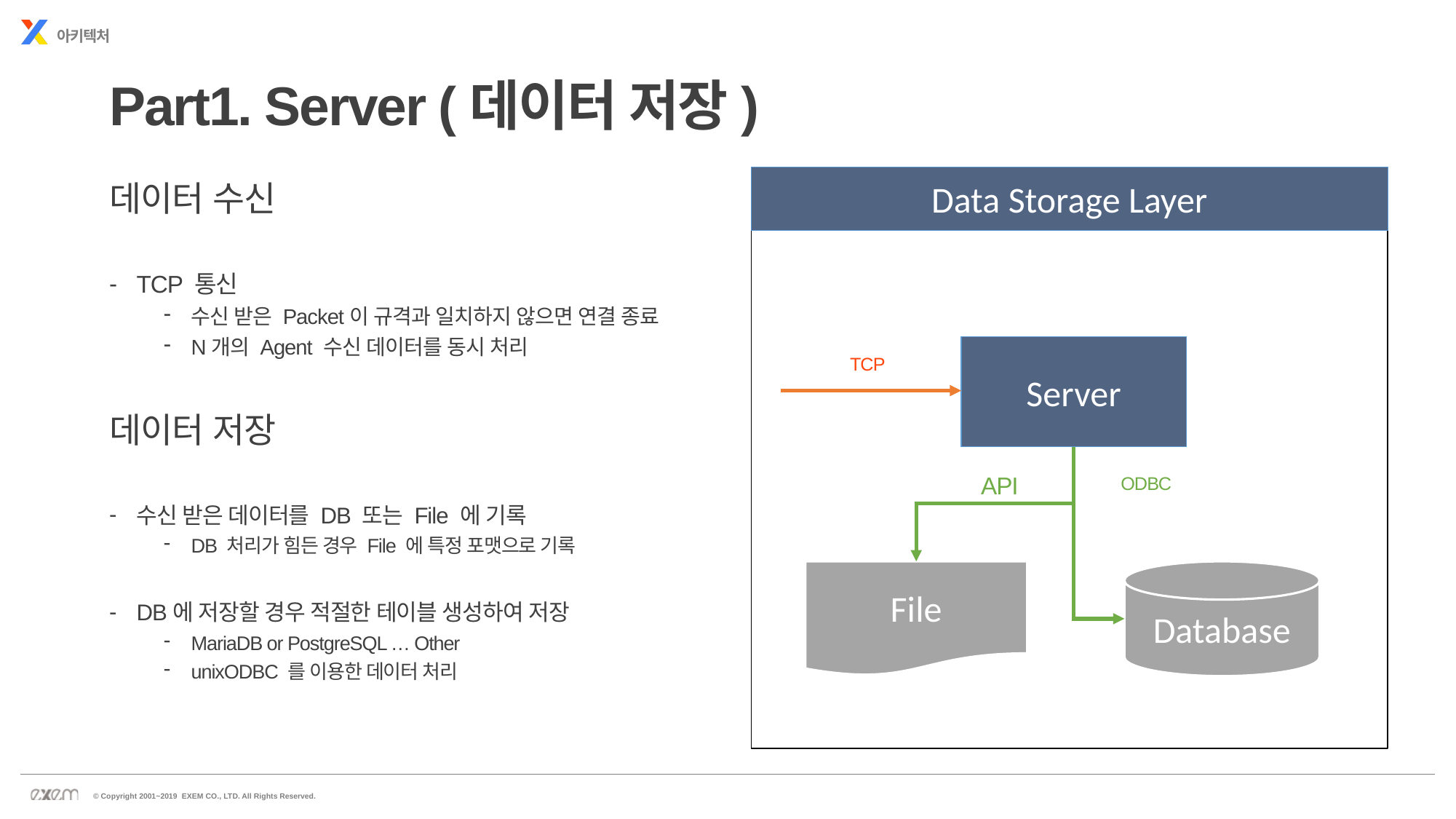

아키텍처
Part1. Server (데이터 저장)
Data Storage Layer

데이터 수신

TCP 통신
수신 받은 Packet이 규격과 일치하지 않으면 연결 종료
N개의 Agent 수신 데이터를 동시 처리

데이터 저장

수신 받은 데이터를 DB 또는 File 에 기록
DB 처리가 힘든 경우 File 에 특정 포맷으로 기록

DB에 저장할 경우 적절한 테이블 생성하여 저장
MariaDB or PostgreSQL … Other
unixODBC 를 이용한 데이터 처리

Server
TCP
API
ODBC
File
Database